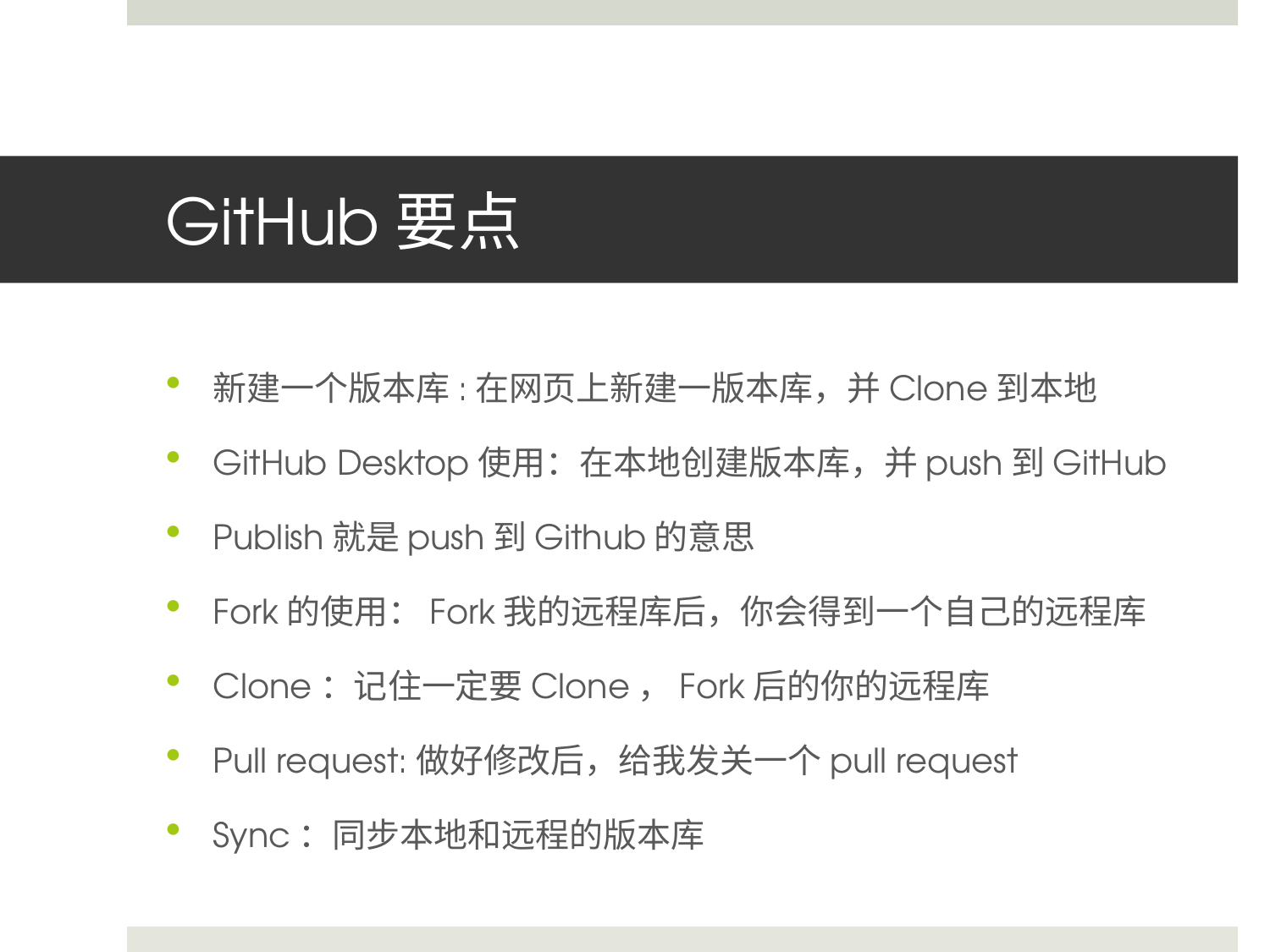

# GitHub要点
新建一个版本库:在网页上新建一版本库，并Clone到本地
GitHub Desktop使用：在本地创建版本库，并push到GitHub
Publish就是push到Github的意思
Fork的使用：Fork我的远程库后，你会得到一个自己的远程库
Clone：记住一定要Clone，Fork后的你的远程库
Pull request:做好修改后，给我发关一个pull request
Sync：同步本地和远程的版本库